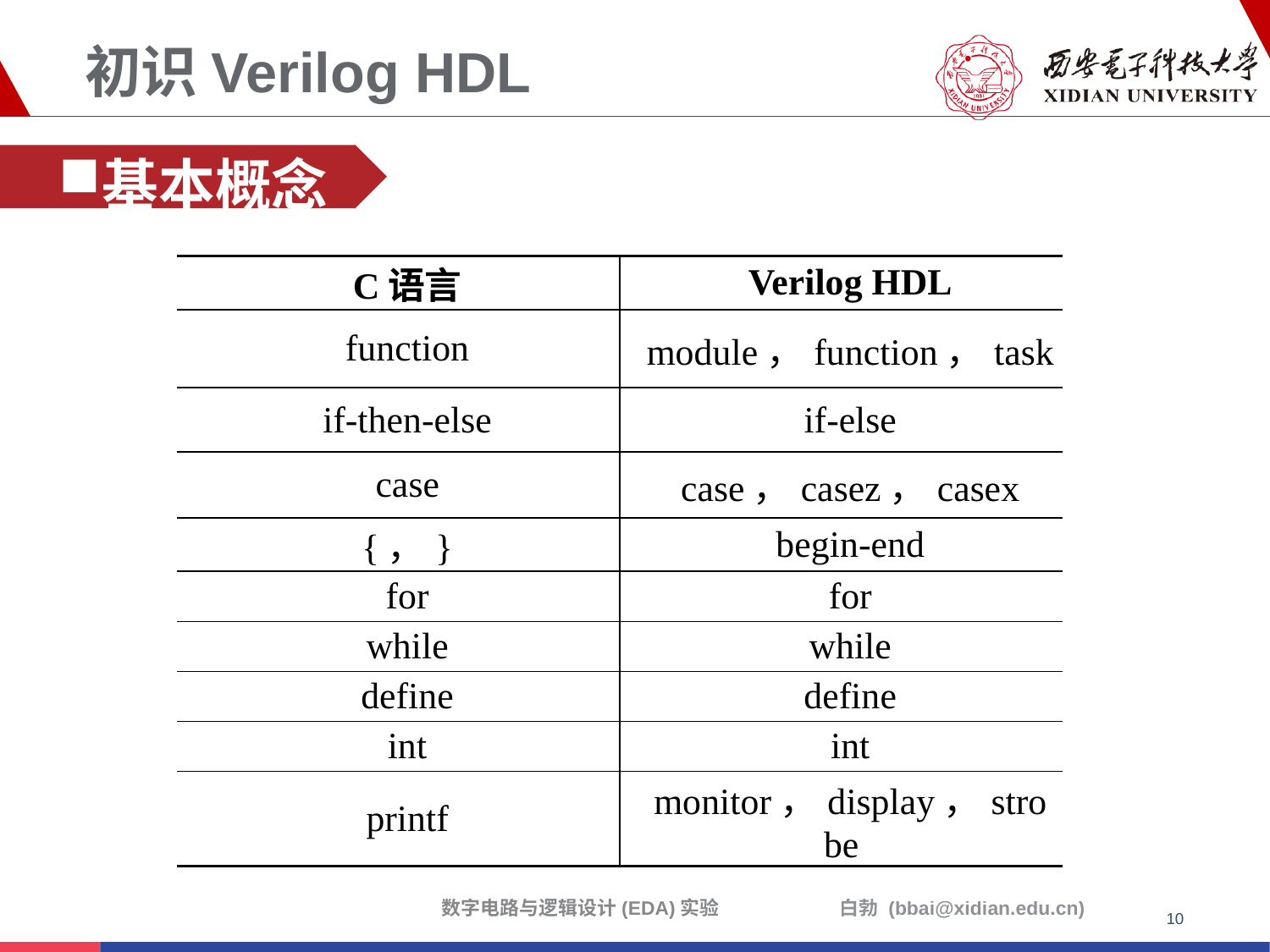

# 初识Verilog HDL
基本概念
| C语言 | Verilog HDL |
| --- | --- |
| function | module，function，task |
| if-then-else | if-else |
| case | case，casez，casex |
| {，} | begin-end |
| for | for |
| while | while |
| define | define |
| int | int |
| printf | monitor，display，strobe |
数字电路与逻辑设计(EDA)实验
10